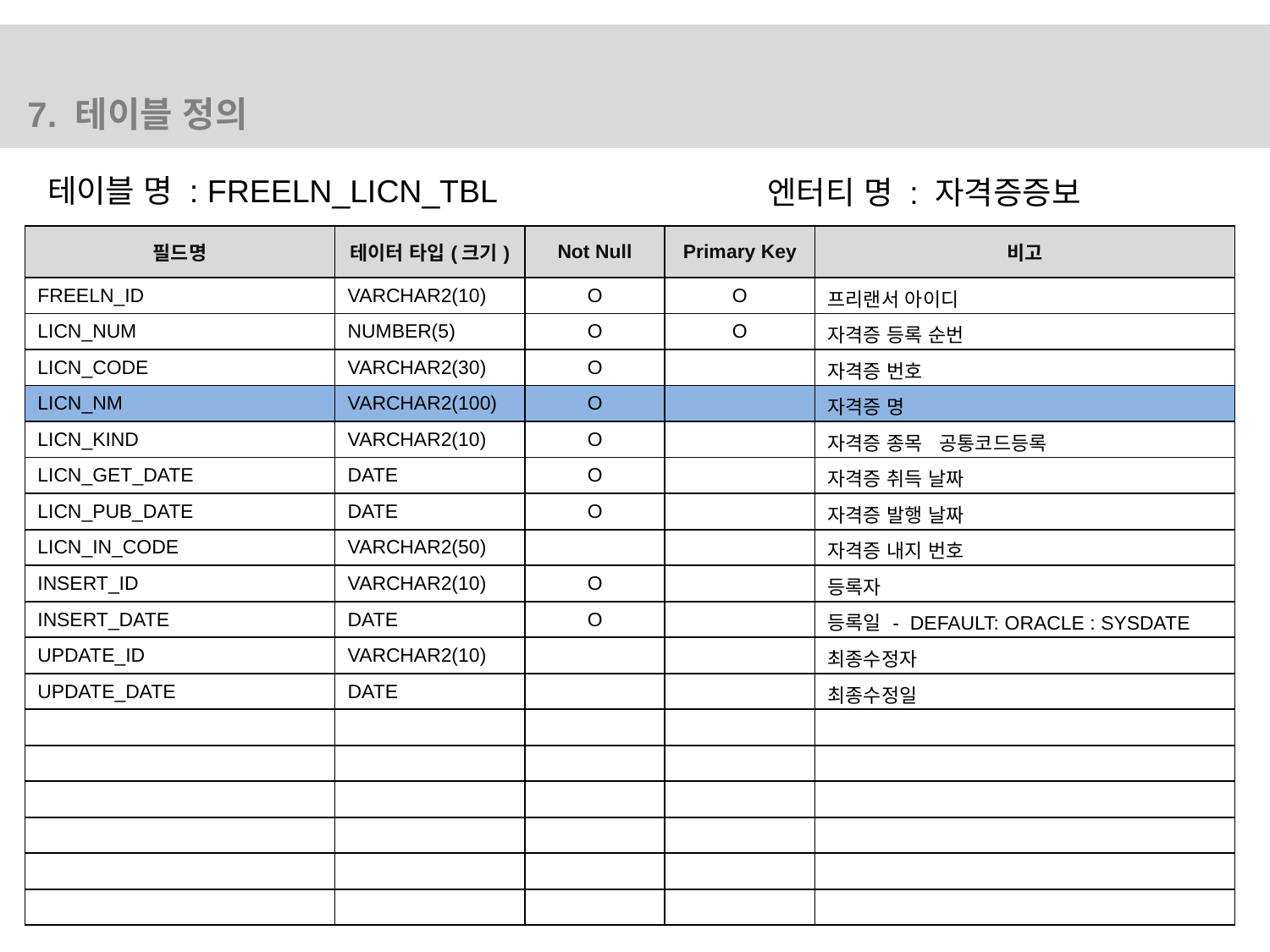

7. 테이블 정의
테이블 명 : FREELN_LICN_TBL
엔터티 명 : 자격증증보
| 필드명 | 테이터 타입(크기) | Not Null | Primary Key | 비고 |
| --- | --- | --- | --- | --- |
| FREELN\_ID | VARCHAR2(10) | O | O | 프리랜서 아이디 |
| LICN\_NUM | NUMBER(5) | O | O | 자격증 등록 순번 |
| LICN\_CODE | VARCHAR2(30) | O |  | 자격증 번호 |
| LICN\_NM | VARCHAR2(100) | O |  | 자격증 명 |
| LICN\_KIND | VARCHAR2(10) | O |  | 자격증 종목 공통코드등록 |
| LICN\_GET\_DATE | DATE | O |  | 자격증 취득 날짜 |
| LICN\_PUB\_DATE | DATE | O |  | 자격증 발행 날짜 |
| LICN\_IN\_CODE | VARCHAR2(50) |  |  | 자격증 내지 번호 |
| INSERT\_ID | VARCHAR2(10) | O |  | 등록자 |
| INSERT\_DATE | DATE | O |  | 등록일 - DEFAULT: ORACLE : SYSDATE |
| UPDATE\_ID | VARCHAR2(10) |  |  | 최종수정자 |
| UPDATE\_DATE | DATE |  |  | 최종수정일 |
|  |  |  |  |  |
|  |  |  |  |  |
|  |  |  |  |  |
|  |  |  |  |  |
|  |  |  |  |  |
|  |  |  |  |  |